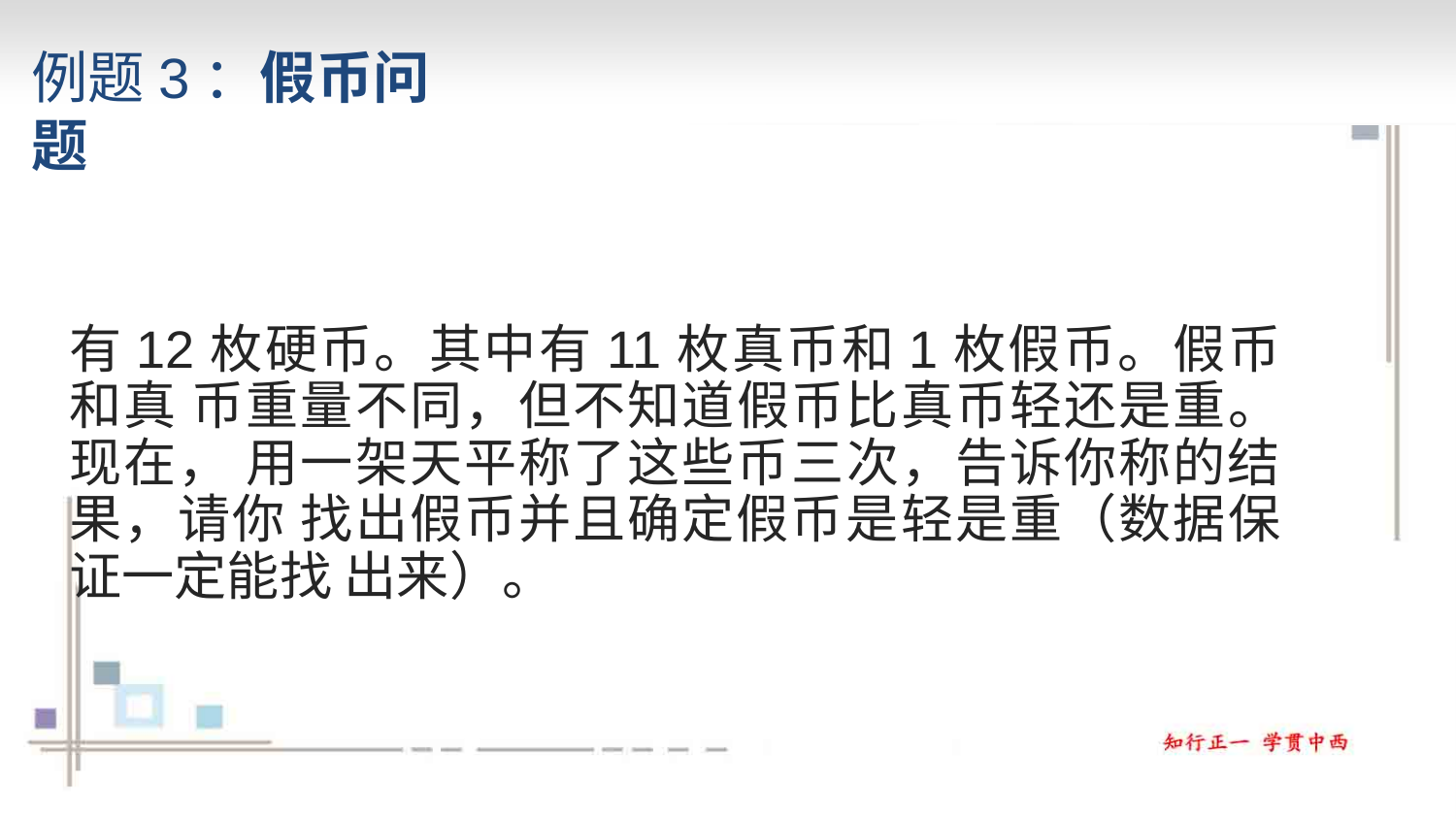

# 例题3：假币问题
有12枚硬币。其中有11枚真币和1枚假币。假币和真 币重量不同，但不知道假币比真币轻还是重。现在， 用一架天平称了这些币三次，告诉你称的结果，请你 找出假币并且确定假币是轻是重（数据保证一定能找 出来）。